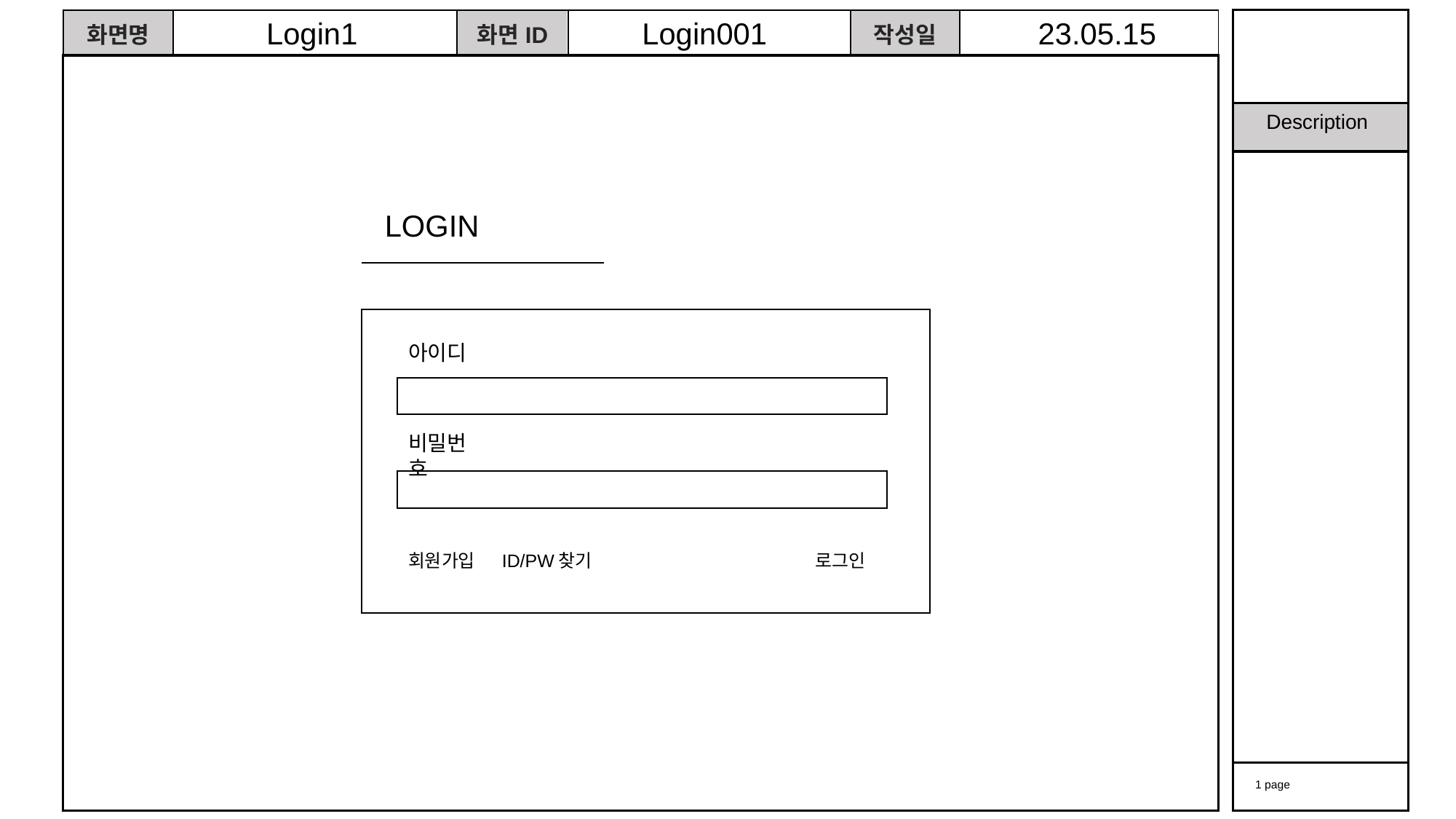

Login1
Login001
23.05.15
LOGIN

아이디

비밀번호

ID/PW찾기
로그인
회원가입